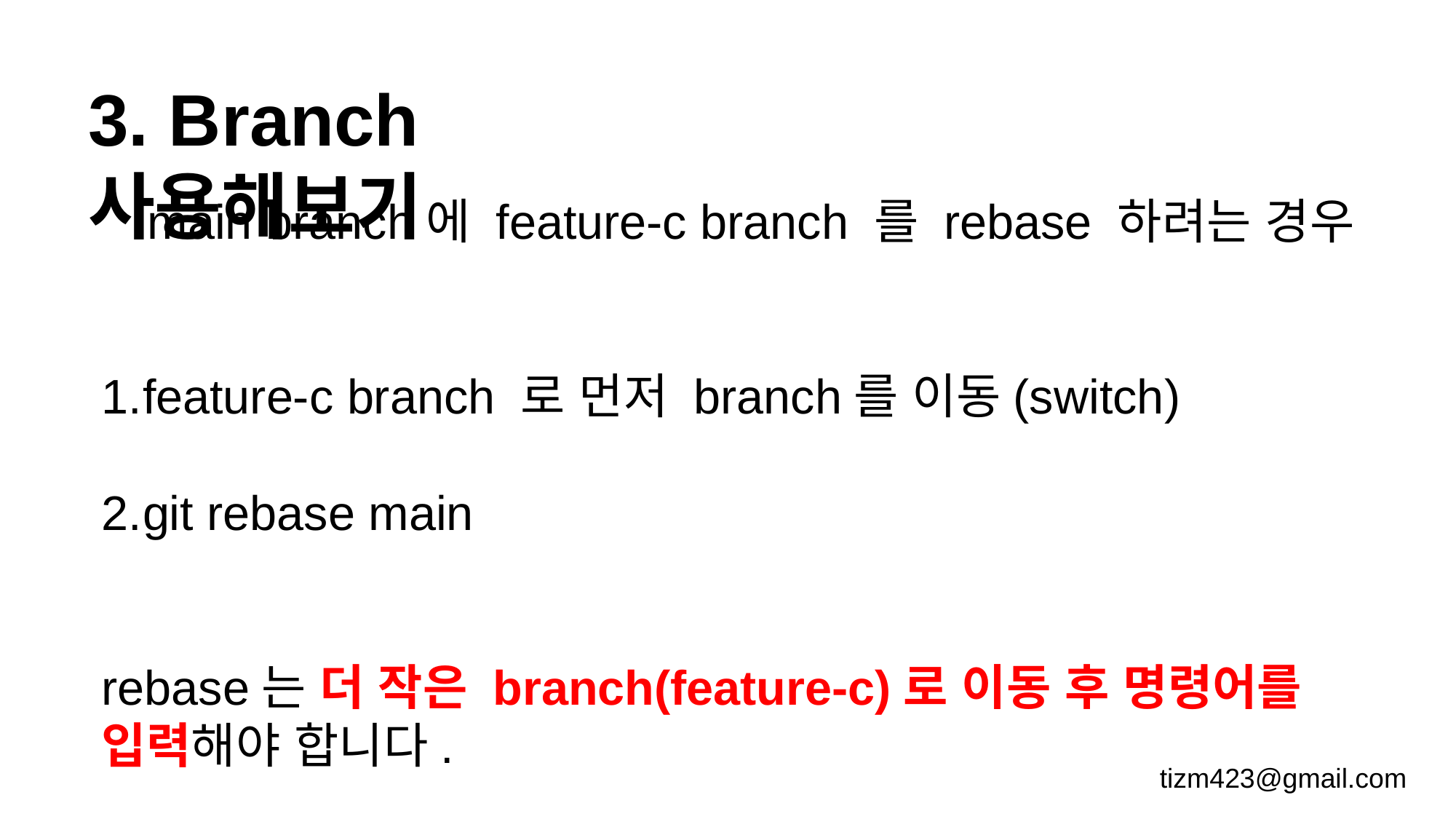

3. Branch 사용해보기
main branch에 feature-c branch 를 rebase 하려는 경우

feature-c branch 로 먼저 branch를 이동(switch)

git rebase main

rebase는 더 작은 branch(feature-c)로 이동 후 명령어를 입력해야 합니다.
tizm423@gmail.com